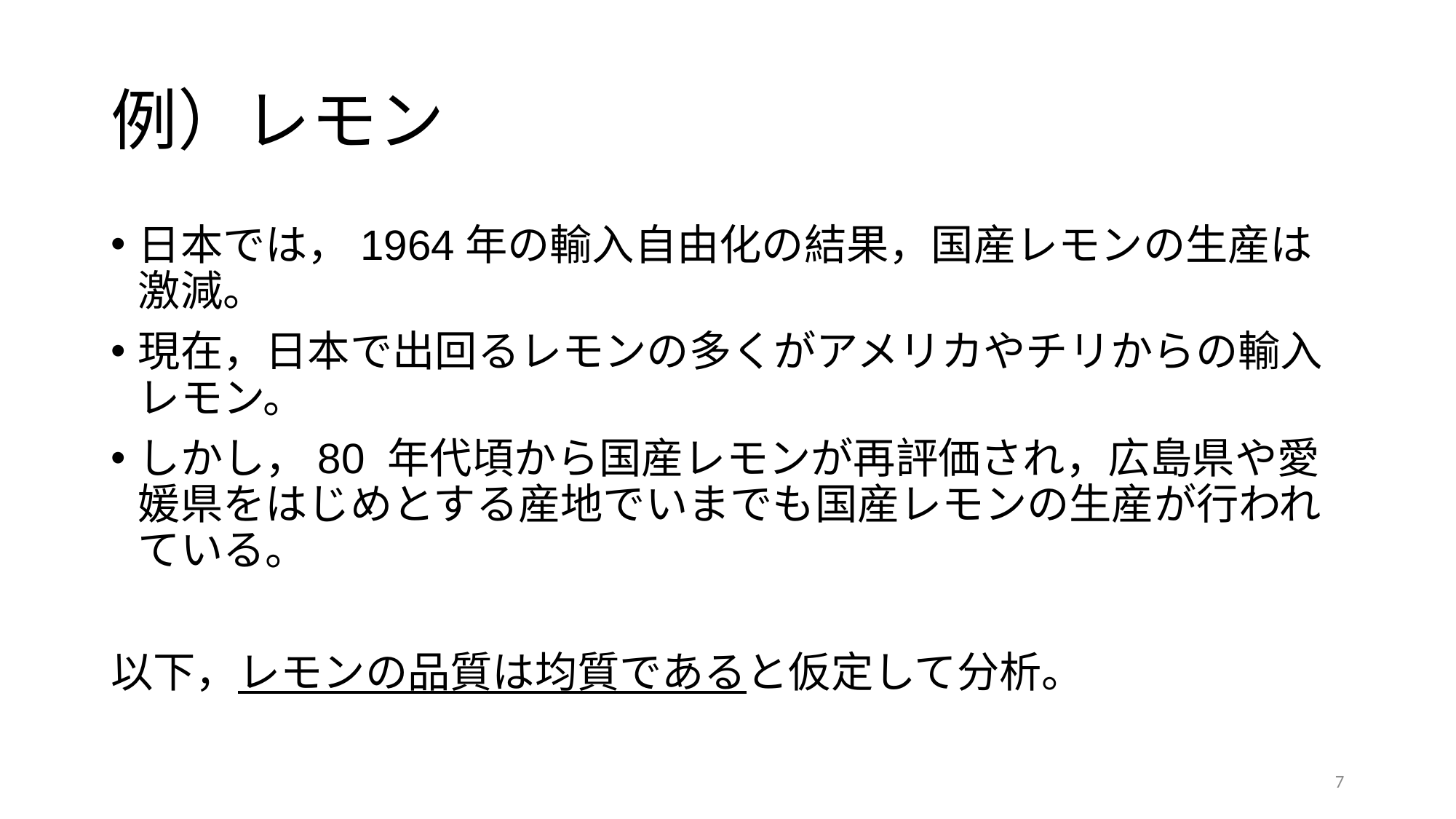

# 例）レモン
日本では，1964年の輸入自由化の結果，国産レモンの生産は激減。
現在，日本で出回るレモンの多くがアメリカやチリからの輸入レモン。
しかし，80 年代頃から国産レモンが再評価され，広島県や愛媛県をはじめとする産地でいまでも国産レモンの生産が行われている。

以下，レモンの品質は均質であると仮定して分析。
7